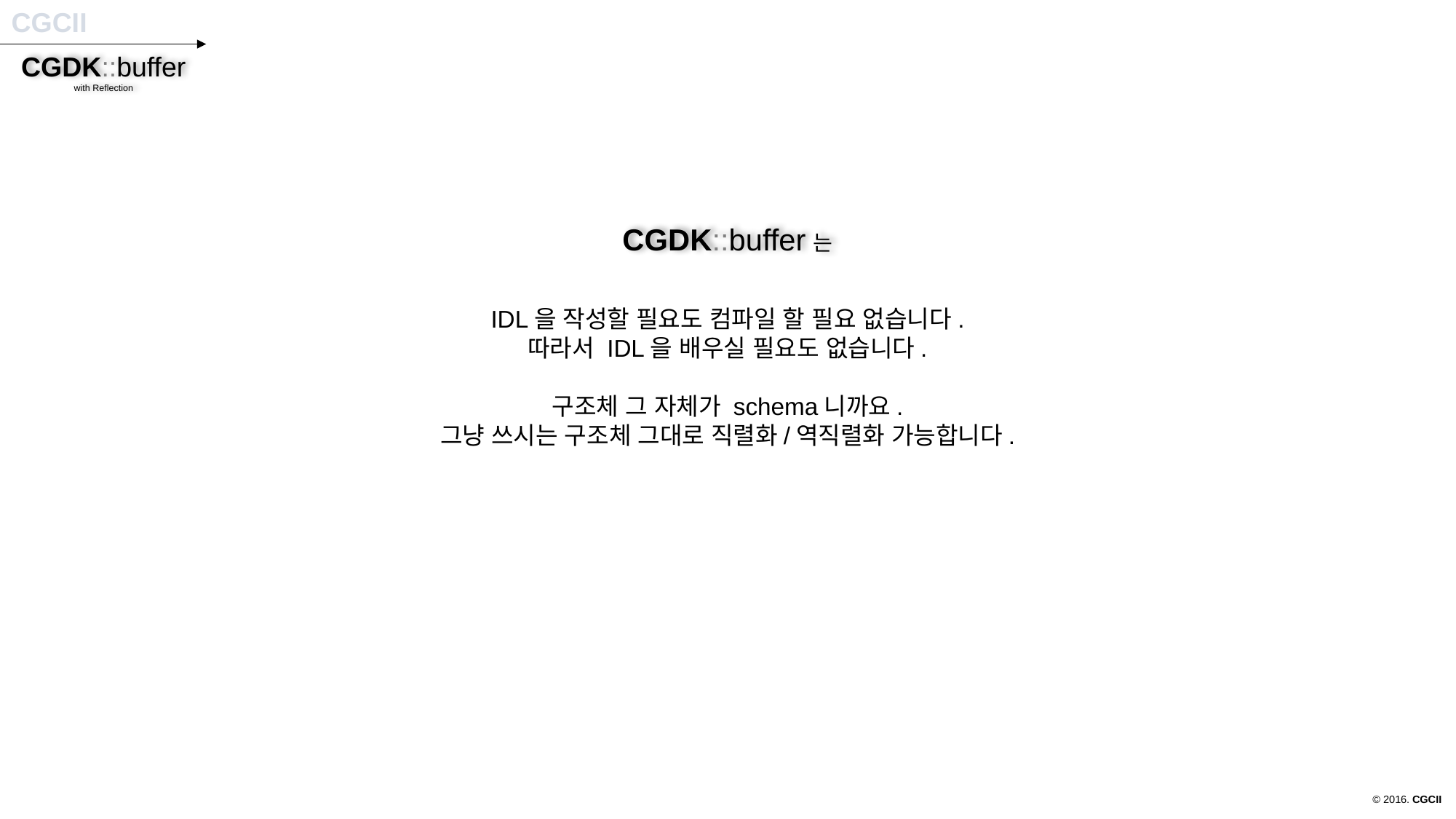

CGCII
CGDK::buffer
with Reflection

CGDK::buffer는
IDL을 작성할 필요도 컴파일 할 필요 없습니다.
따라서 IDL을 배우실 필요도 없습니다.

구조체 그 자체가 schema니까요.
그냥 쓰시는 구조체 그대로 직렬화/역직렬화 가능합니다.
© 2016. CGCII